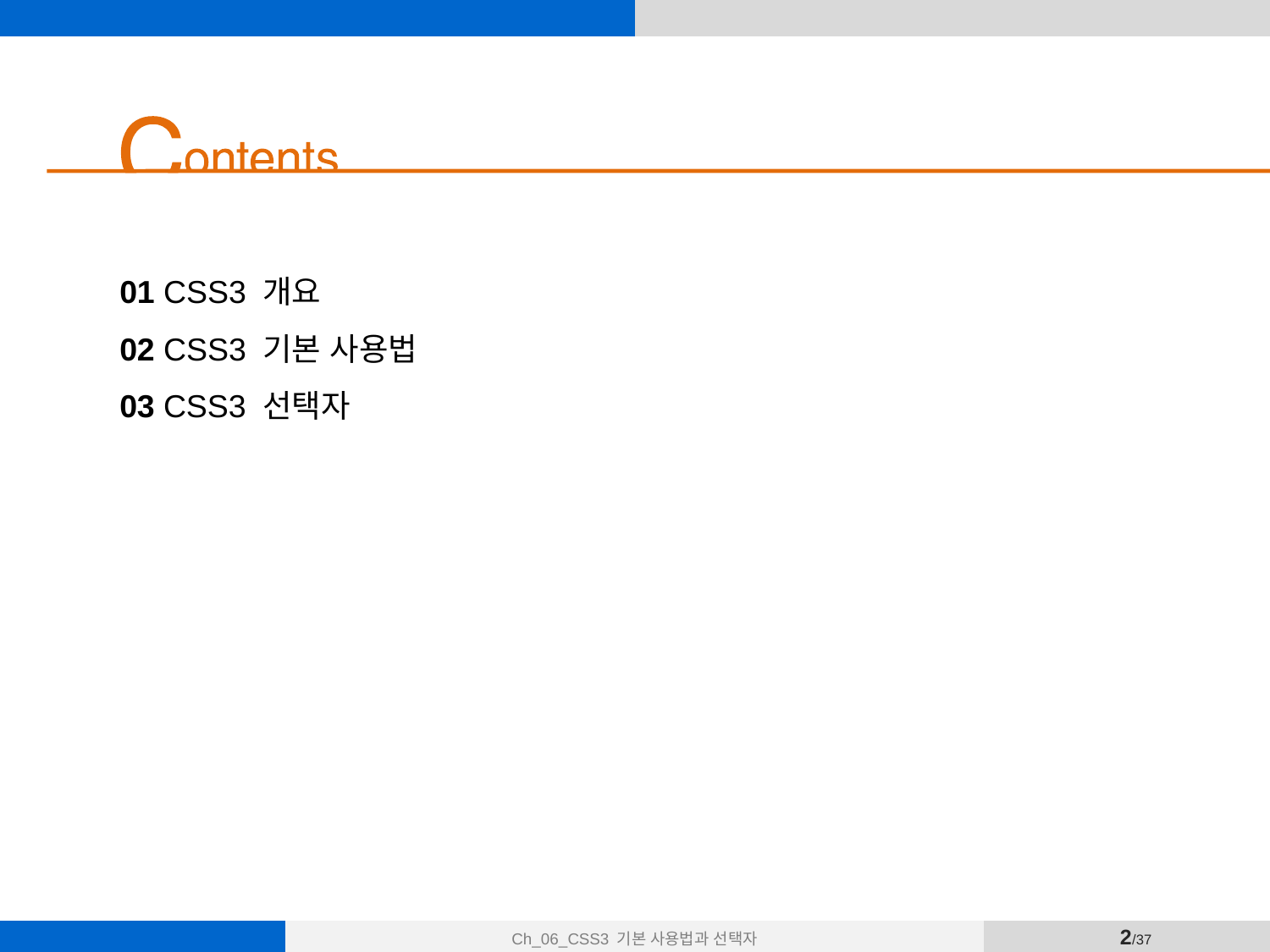

01 CSS3 개요
02 CSS3 기본 사용법
03 CSS3 선택자